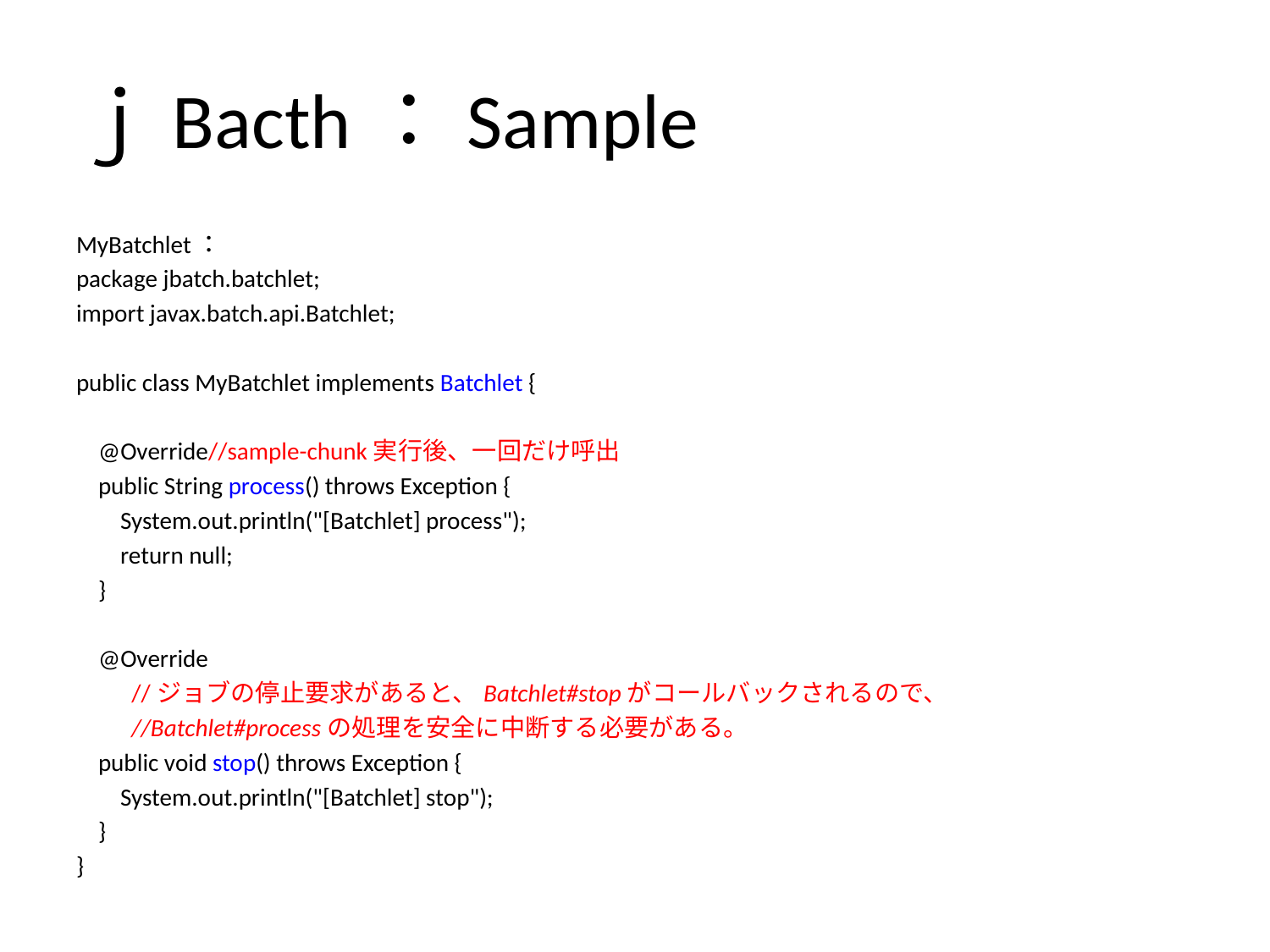

# ｊBacth：Sample
MyBatchlet：
package jbatch.batchlet;
import javax.batch.api.Batchlet;

public class MyBatchlet implements Batchlet {

    @Override//sample-chunk実行後、一回だけ呼出
    public String process() throws Exception {
        System.out.println("[Batchlet] process");
        return null;
    }

    @Override
　　//ジョブの停止要求があると、Batchlet#stopがコールバックされるので、
　　//Batchlet#processの処理を安全に中断する必要がある。
    public void stop() throws Exception {
        System.out.println("[Batchlet] stop");
    }
}